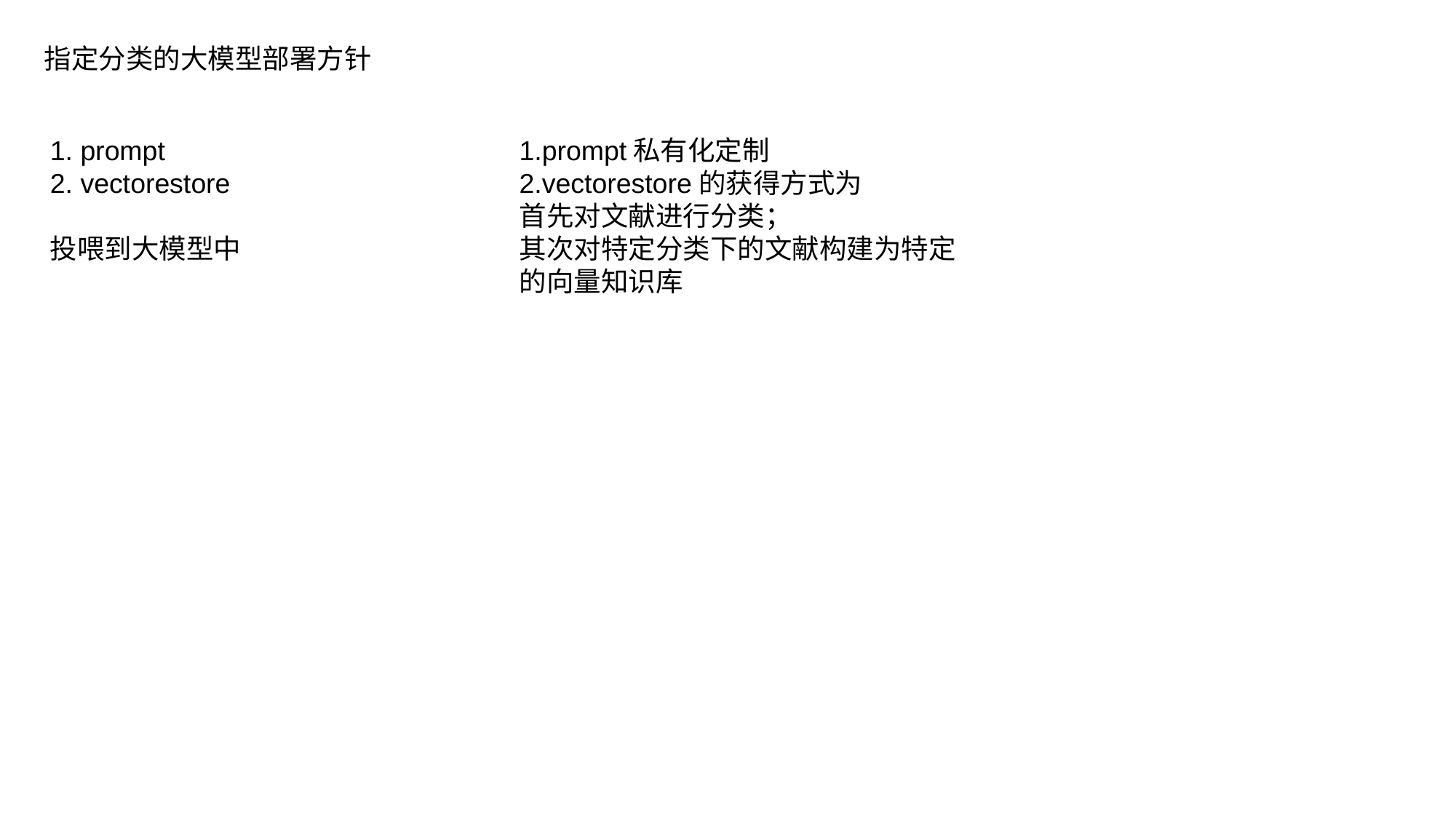

指定分类的大模型部署方针
1. prompt
2. vectorestore

投喂到大模型中
1.prompt私有化定制
2.vectorestore的获得方式为
首先对文献进行分类；
其次对特定分类下的文献构建为特定的向量知识库